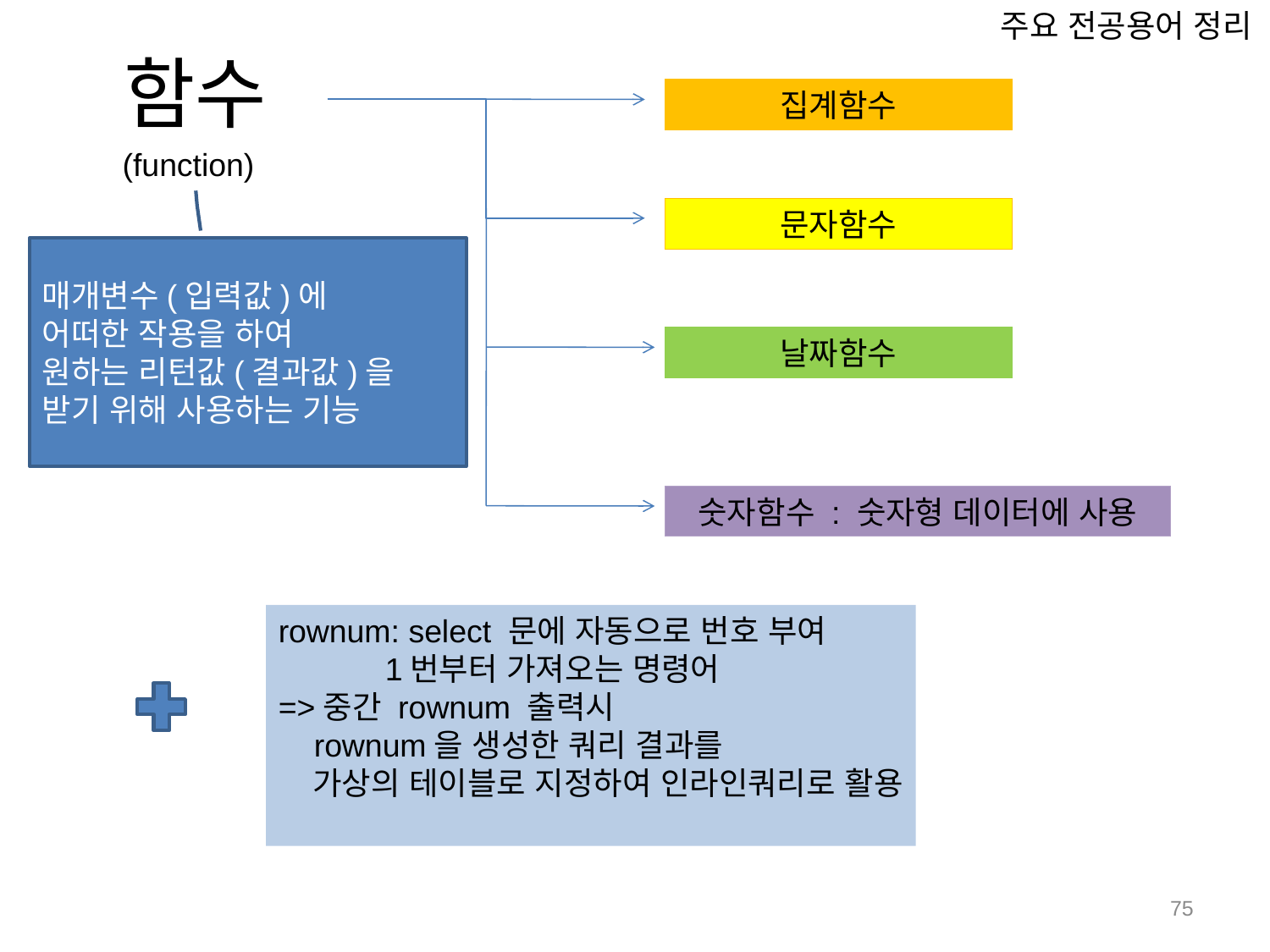

주요 전공용어 정리
함수
집계함수
(function)
문자함수
매개변수(입력값)에
어떠한 작용을 하여
원하는 리턴값(결과값)을
받기 위해 사용하는 기능
날짜함수
숫자함수 : 숫자형 데이터에 사용
rownum: select 문에 자동으로 번호 부여
            1번부터 가져오는 명령어
=>중간 rownum 출력시
    rownum을 생성한 쿼리 결과를
   가상의 테이블로 지정하여 인라인쿼리로 활용

75